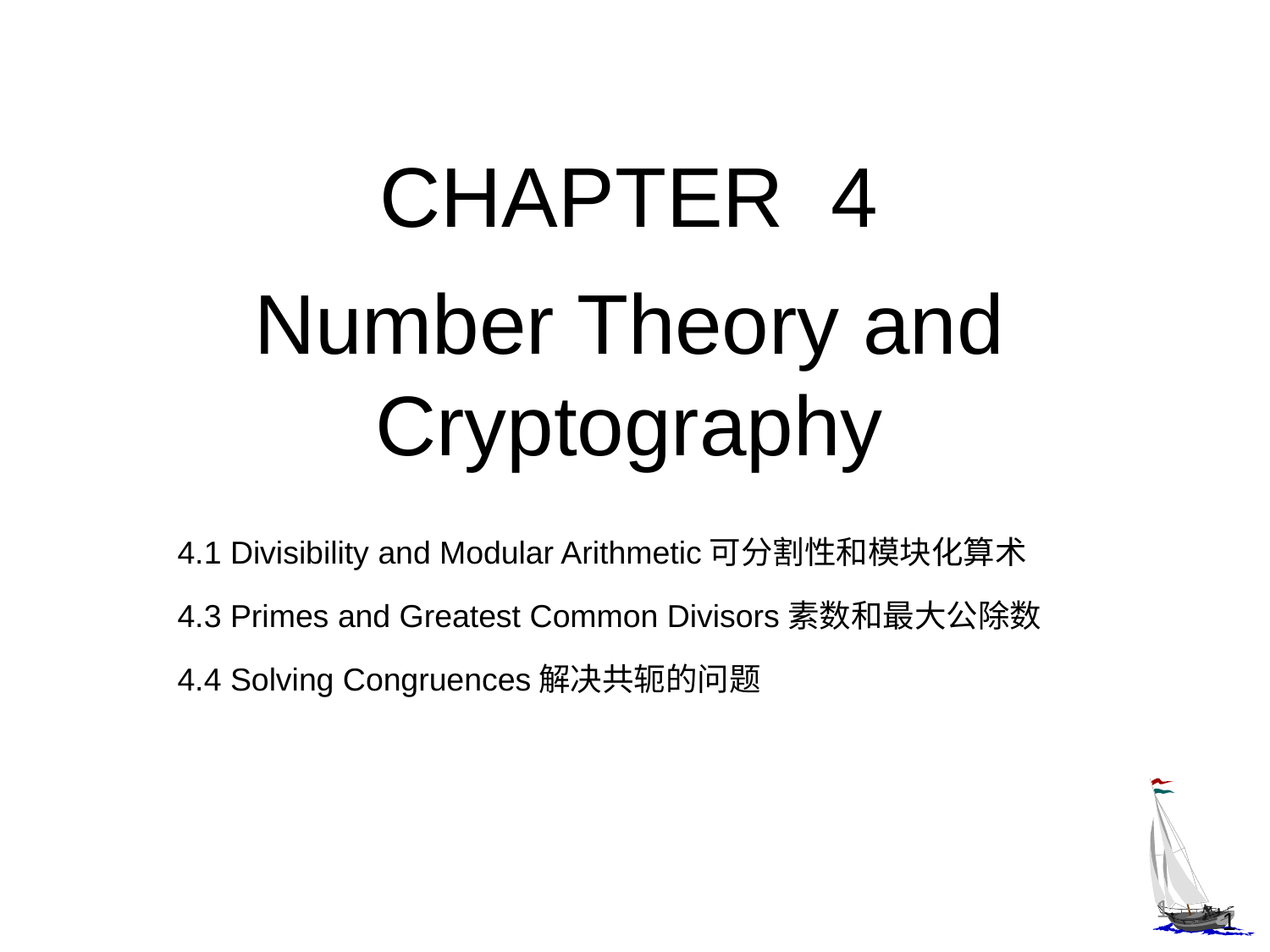

CHAPTER  4
Number Theory and Cryptography
4.1 Divisibility and Modular Arithmetic可分割性和模块化算术
4.3 Primes and Greatest Common Divisors素数和最大公除数
4.4 Solving Congruences解决共轭的问题
1
1